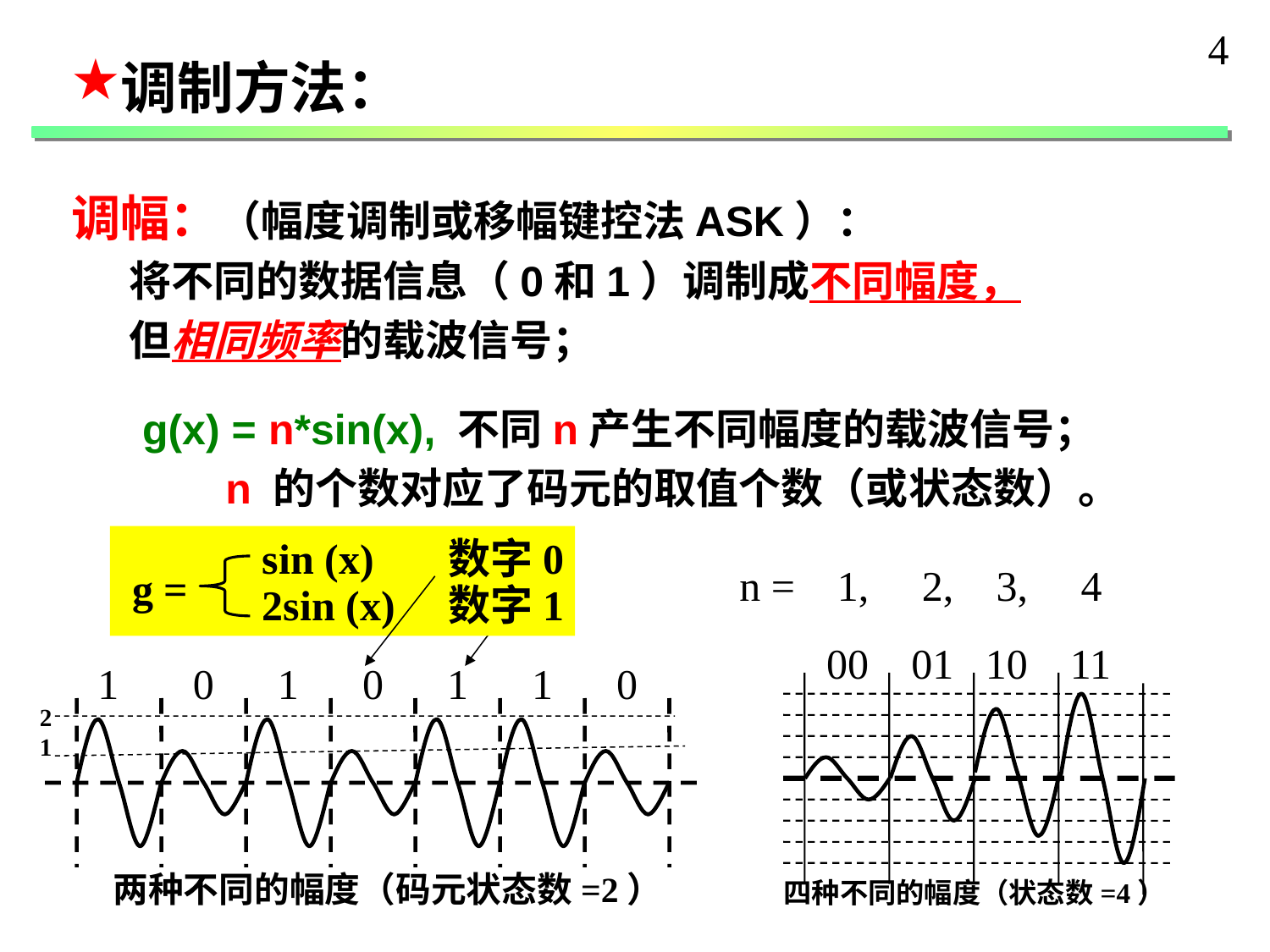

4
调制方法：

调幅：（幅度调制或移幅键控法ASK）：
     将不同的数据信息（0和1）调制成不同幅度，
     但相同频率的载波信号；

      g(x) = n*sin(x), 不同n产生不同幅度的载波信号；
             n 的个数对应了码元的取值个数（或状态数）。

sin (x)      数字0
g =

2sin (x)    数字1
n =    1,     2,    3,     4

00    01   10    11
1       0      1      0      1      1      0

2
1

两种不同的幅度（码元状态数=2）

四种不同的幅度（状态数=4）